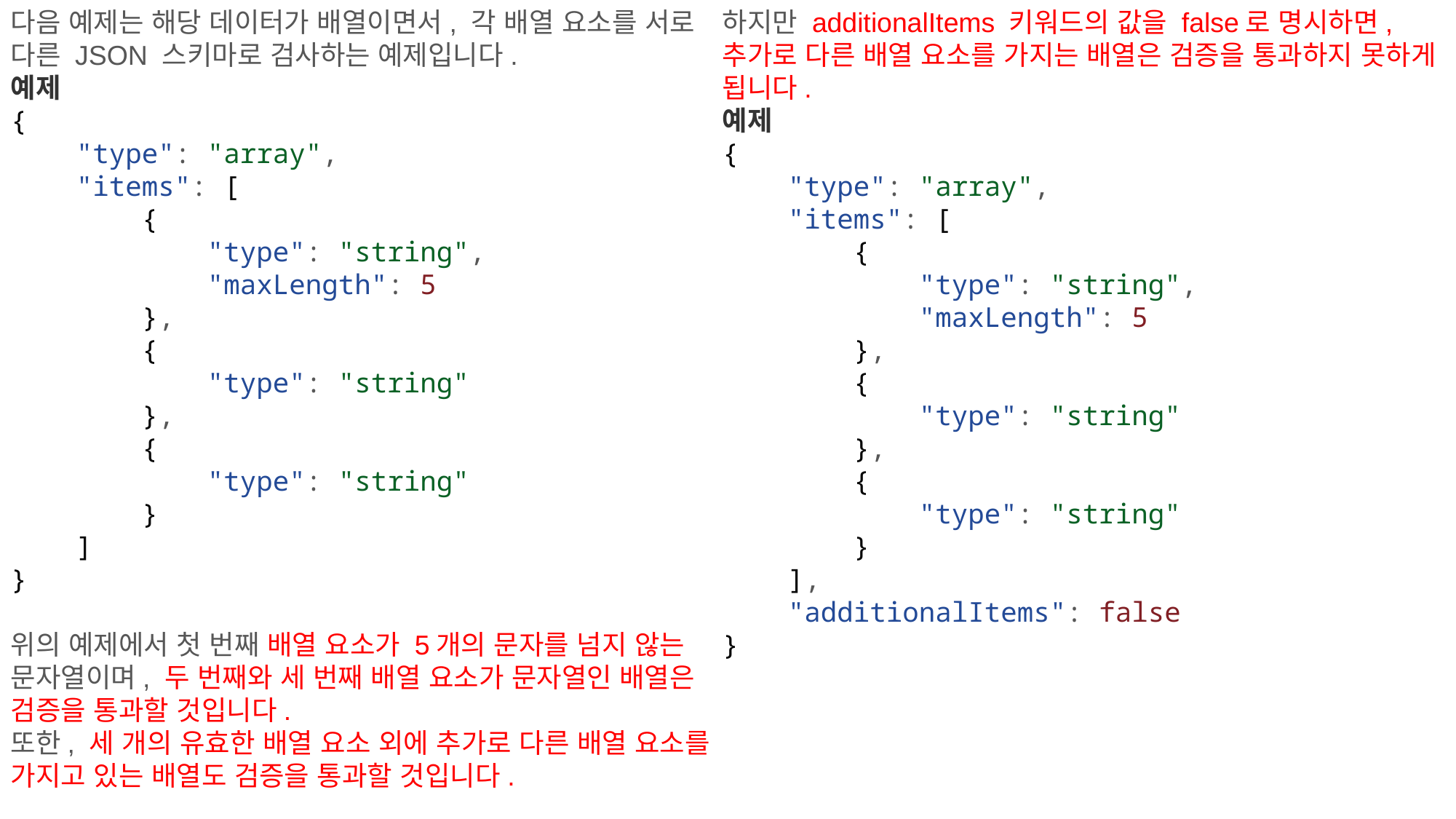

다음 예제는 해당 데이터가 배열이면서, 각 배열 요소를 서로 다른 JSON 스키마로 검사하는 예제입니다.
예제
{
    "type": "array",
    "items": [
        {
            "type": "string",
            "maxLength": 5
        },
        {
            "type": "string"
        },
        {
            "type": "string"
        }
    ]
}

위의 예제에서 첫 번째 배열 요소가 5개의 문자를 넘지 않는 문자열이며, 두 번째와 세 번째 배열 요소가 문자열인 배열은 검증을 통과할 것입니다.
또한, 세 개의 유효한 배열 요소 외에 추가로 다른 배열 요소를 가지고 있는 배열도 검증을 통과할 것입니다.
하지만 additionalItems 키워드의 값을 false로 명시하면, 추가로 다른 배열 요소를 가지는 배열은 검증을 통과하지 못하게 됩니다.
예제
{
    "type": "array",
    "items": [
        {
            "type": "string",
            "maxLength": 5
        },
        {
            "type": "string"
        },
        {
            "type": "string"
        }
    ],
    "additionalItems": false
}